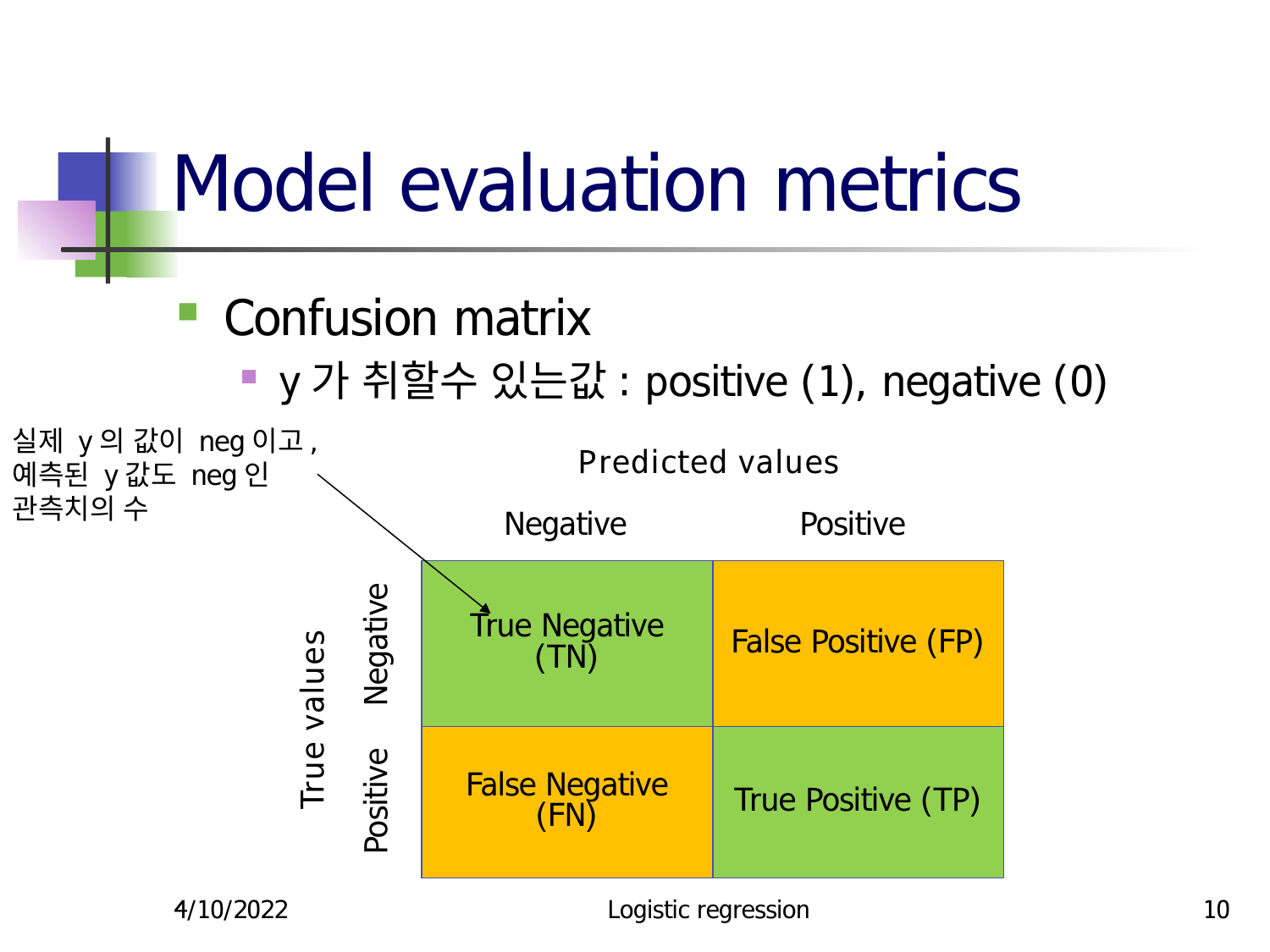

# Model evaluation metrics
Confusion matrix
y가 취할수 있는값: positive (1), negative (0)
실제 y의 값이 neg이고,
예측된 y값도 neg인
관측치의 수
Predicted values
Negative
Positive
| True Negative (TN) | False Positive (FP) |
| --- | --- |
| False Negative (FN) | True Positive (TP) |
Negative
True values
Positive
4/10/2022
Logistic regression
10